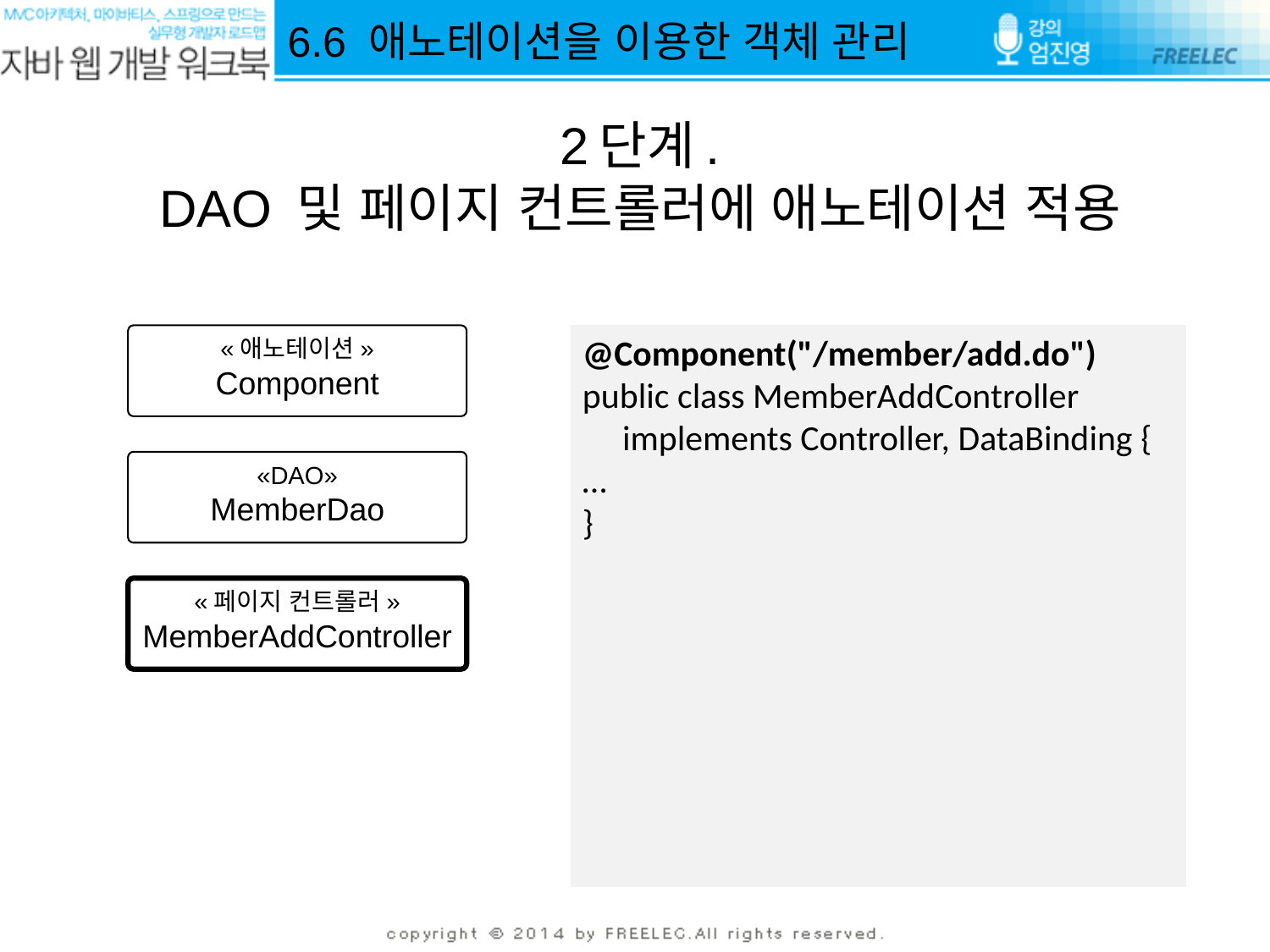

6.6 애노테이션을 이용한 객체 관리
2단계.
DAO 및 페이지 컨트롤러에 애노테이션 적용
@Component("/member/add.do")
public class MemberAddController
     implements Controller, DataBinding {
…
}

«애노테이션»
Component
«DAO»
MemberDao
«페이지 컨트롤러»
MemberAddController